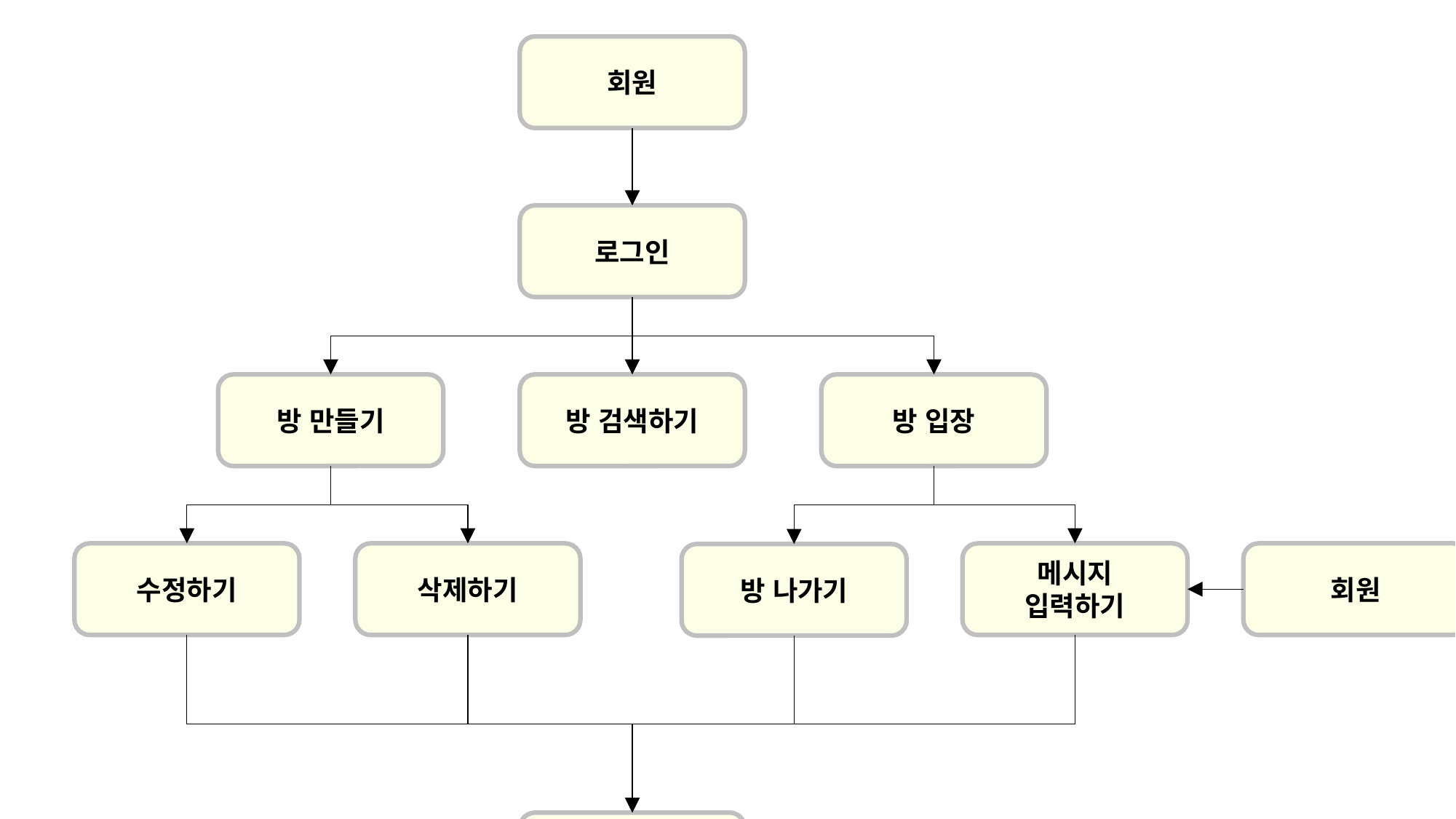

회원
로그인
방 만들기
방 검색하기
방 입장
수정하기
삭제하기
메시지
입력하기
회원
방 나가기
로그아웃